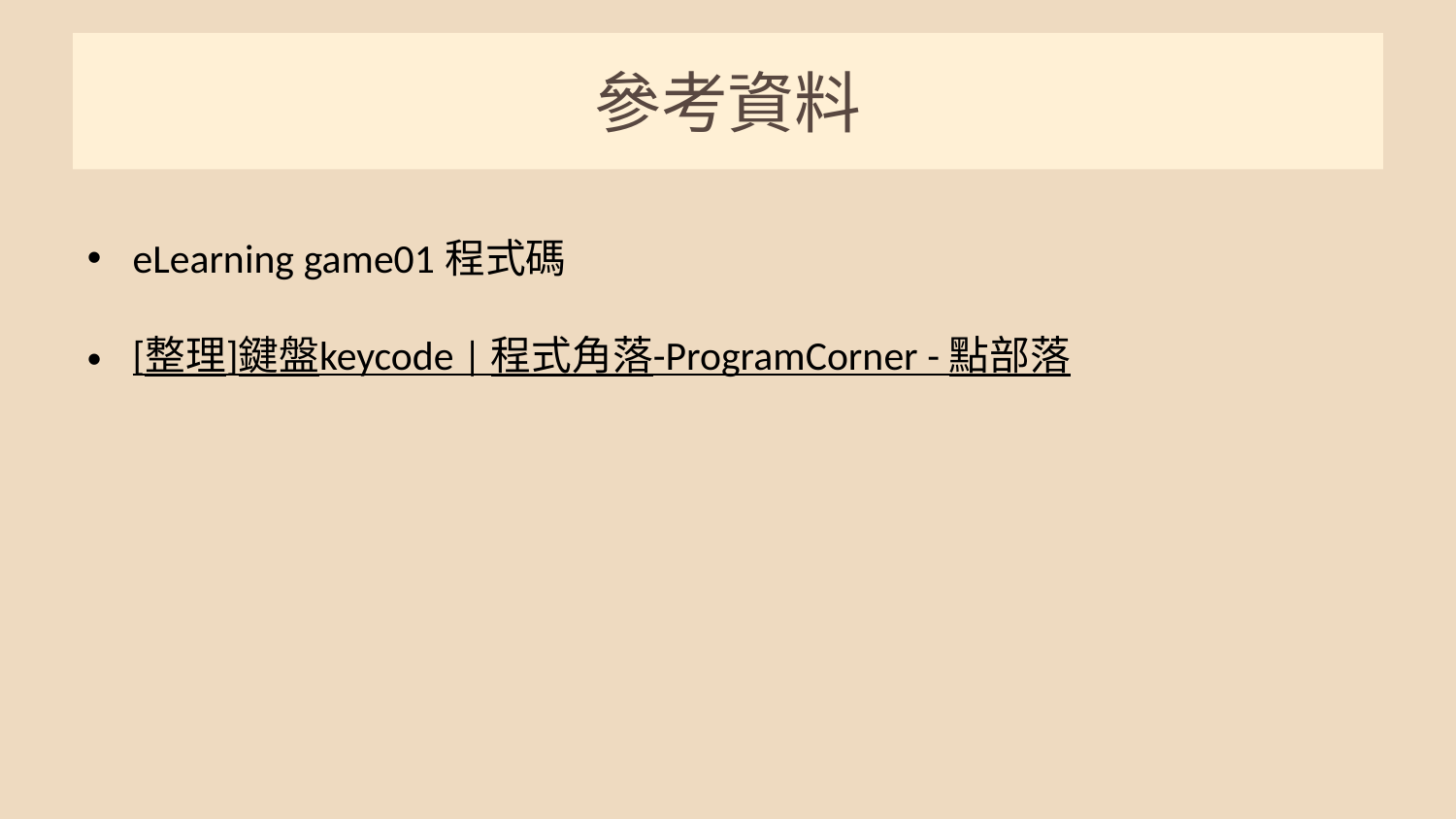

# 參考資料
eLearning game01程式碼

[整理]鍵盤keycode | 程式角落-ProgramCorner - 點部落